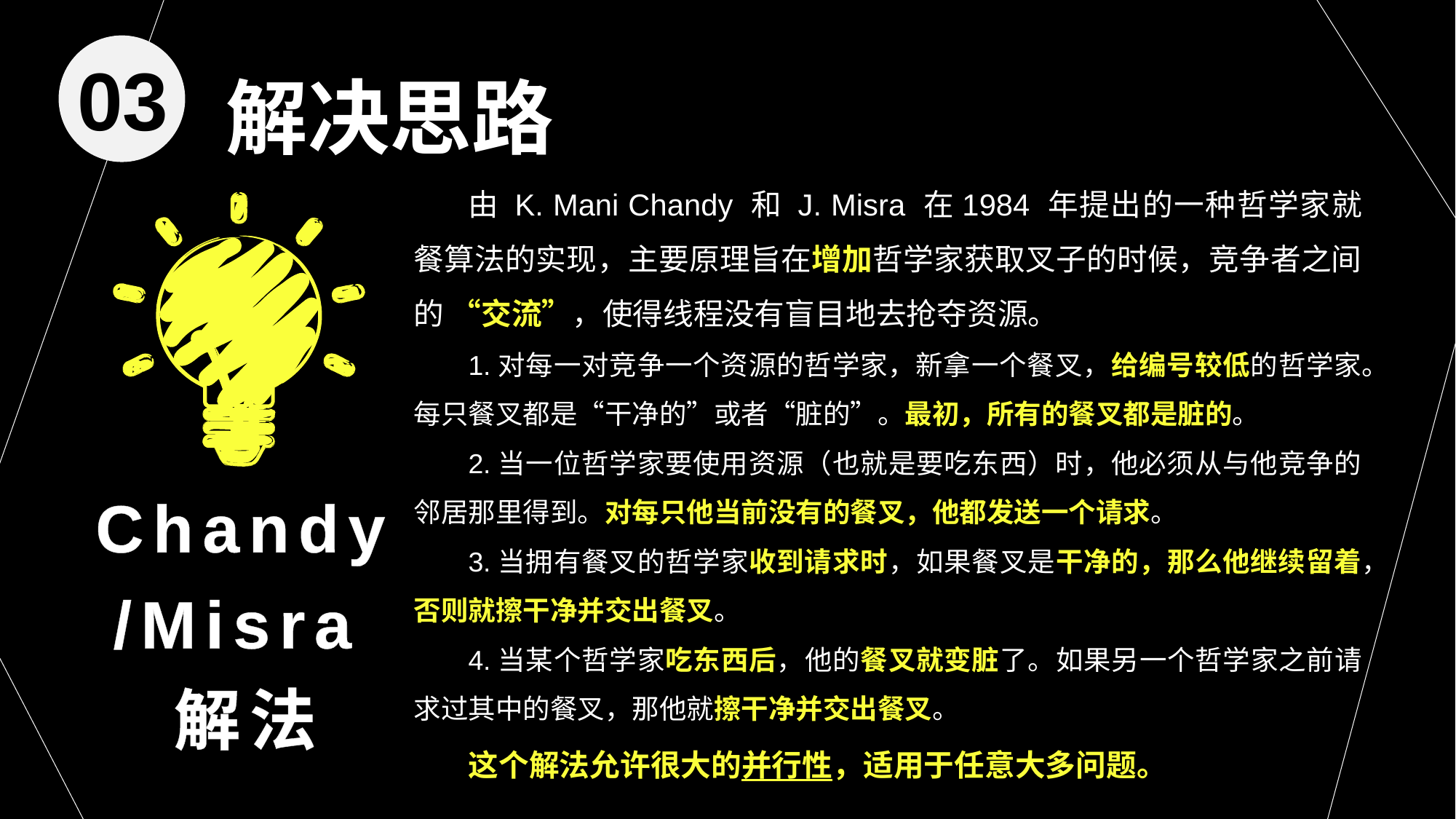

解决思路

03
由 K. Mani Chandy 和 J. Misra 在1984 年提出的一种哲学家就餐算法的实现，主要原理旨在增加哲学家获取叉子的时候，竞争者之间的 “交流”，使得线程没有盲目地去抢夺资源。
1.对每一对竞争一个资源的哲学家，新拿一个餐叉，给编号较低的哲学家。每只餐叉都是“干净的”或者“脏的”。最初，所有的餐叉都是脏的。
2.当一位哲学家要使用资源（也就是要吃东西）时，他必须从与他竞争的邻居那里得到。对每只他当前没有的餐叉，他都发送一个请求。
3.当拥有餐叉的哲学家收到请求时，如果餐叉是干净的，那么他继续留着，否则就擦干净并交出餐叉。
4.当某个哲学家吃东西后，他的餐叉就变脏了。如果另一个哲学家之前请求过其中的餐叉，那他就擦干净并交出餐叉。
这个解法允许很大的并行性，适用于任意大多问题。

Chandy/Misra解法